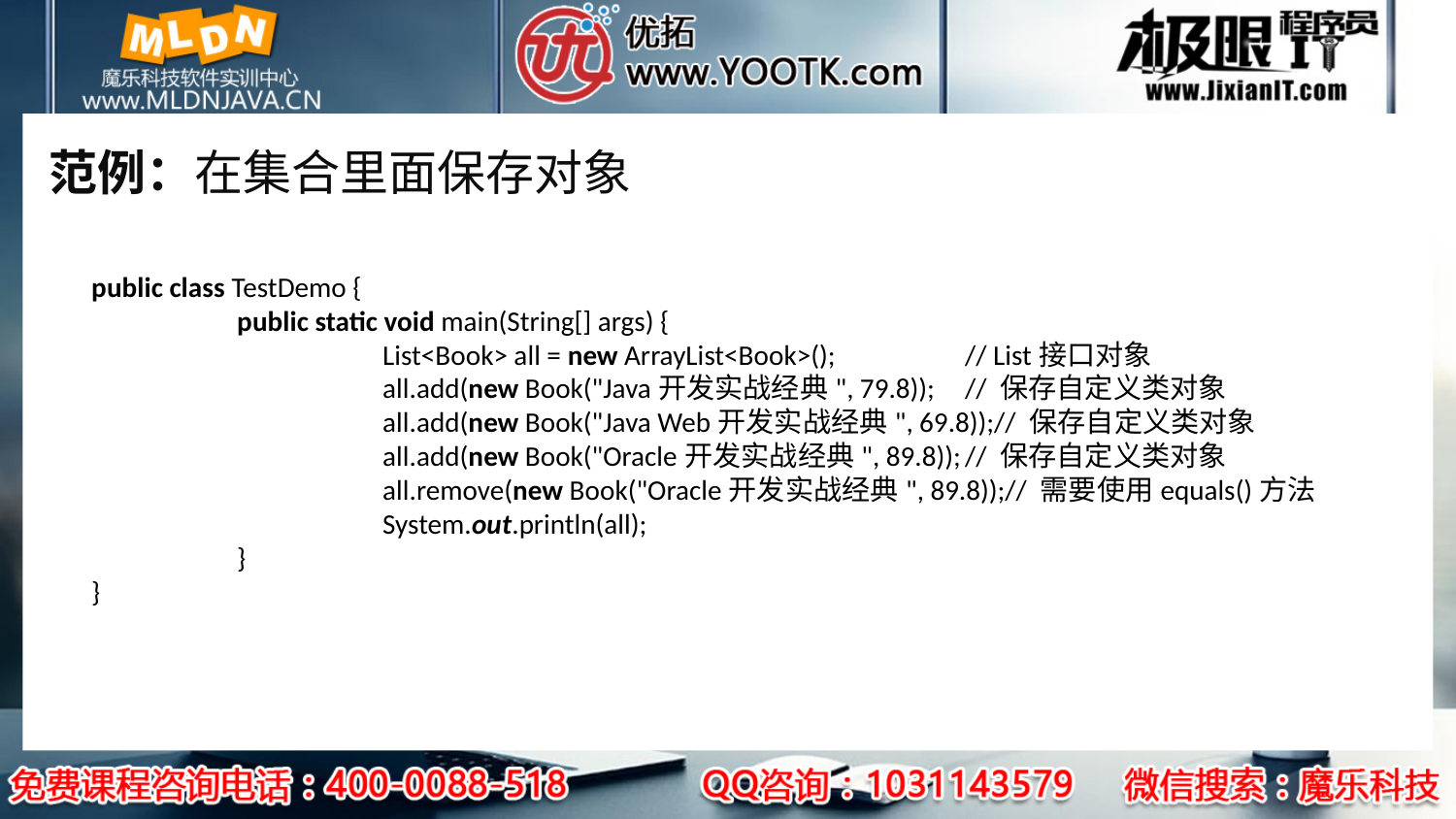

# 范例：在集合里面保存对象
public class TestDemo {
	public static void main(String[] args) {
		List<Book> all = new ArrayList<Book>();	// List接口对象
		all.add(new Book("Java开发实战经典", 79.8));	// 保存自定义类对象
		all.add(new Book("Java Web开发实战经典", 69.8));// 保存自定义类对象
		all.add(new Book("Oracle开发实战经典", 89.8));	// 保存自定义类对象
		all.remove(new Book("Oracle开发实战经典", 89.8));// 需要使用equals()方法
		System.out.println(all);
	}
}